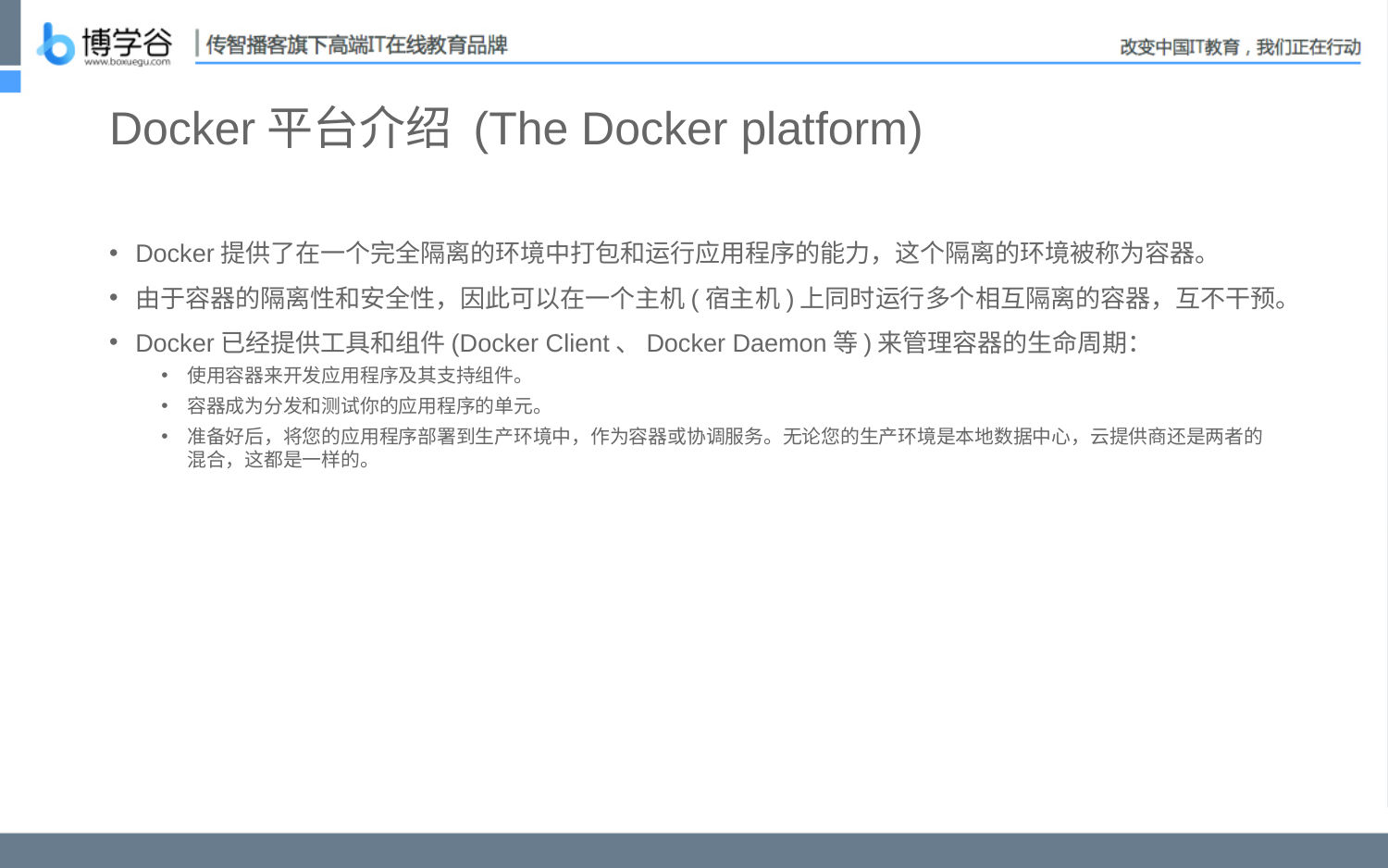

# Docker平台介绍 (The Docker platform)
Docker提供了在一个完全隔离的环境中打包和运行应用程序的能力，这个隔离的环境被称为容器。
由于容器的隔离性和安全性，因此可以在一个主机(宿主机)上同时运行多个相互隔离的容器，互不干预。
Docker已经提供工具和组件(Docker Client、Docker Daemon等)来管理容器的生命周期：
使用容器来开发应用程序及其支持组件。
容器成为分发和测试你的应用程序的单元。
准备好后，将您的应用程序部署到生产环境中，作为容器或协调服务。无论您的生产环境是本地数据中心，云提供商还是两者的混合，这都是一样的。